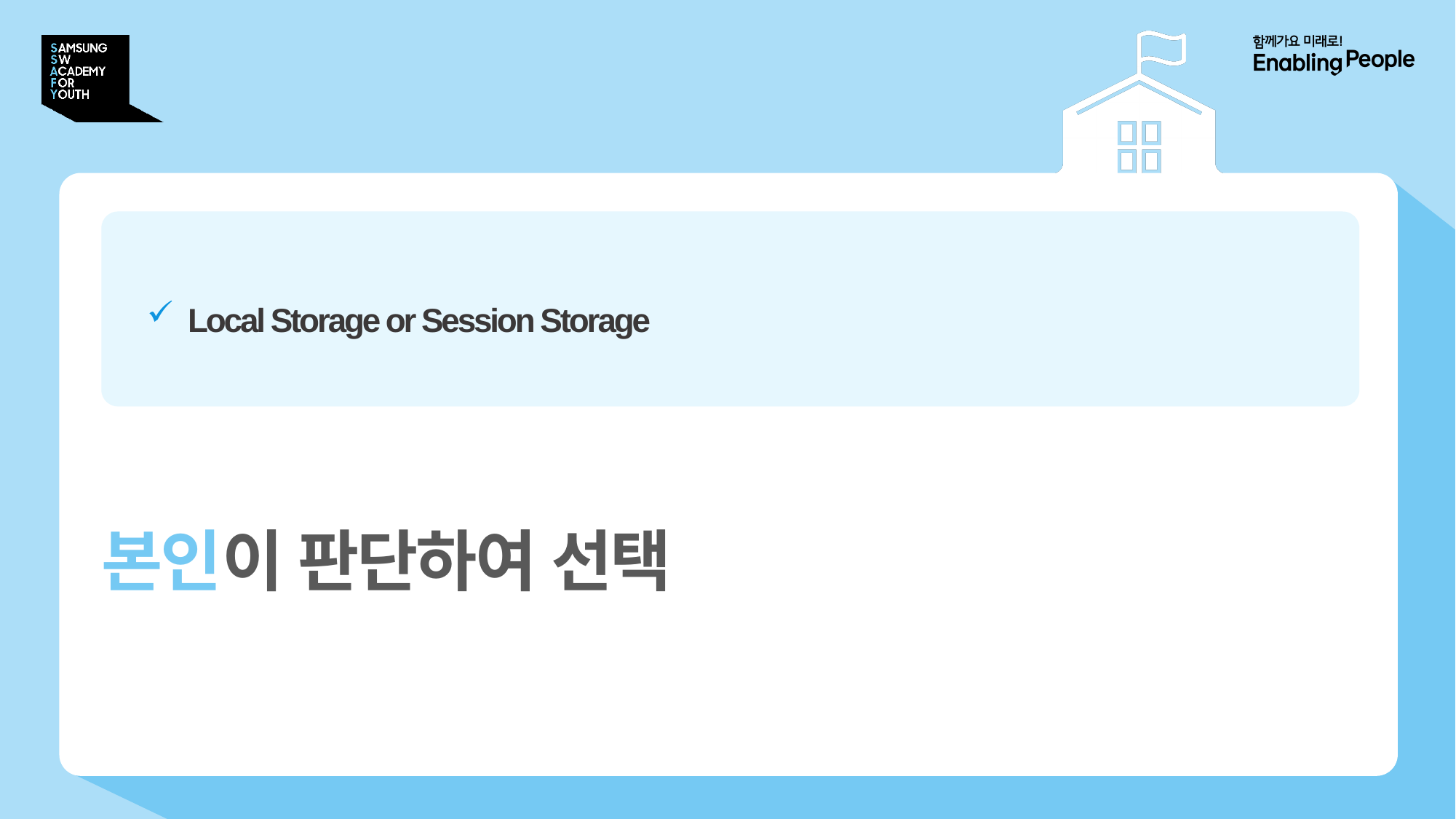

# 결과물

Local Storage or Session Storage
본인이 판단하여 선택